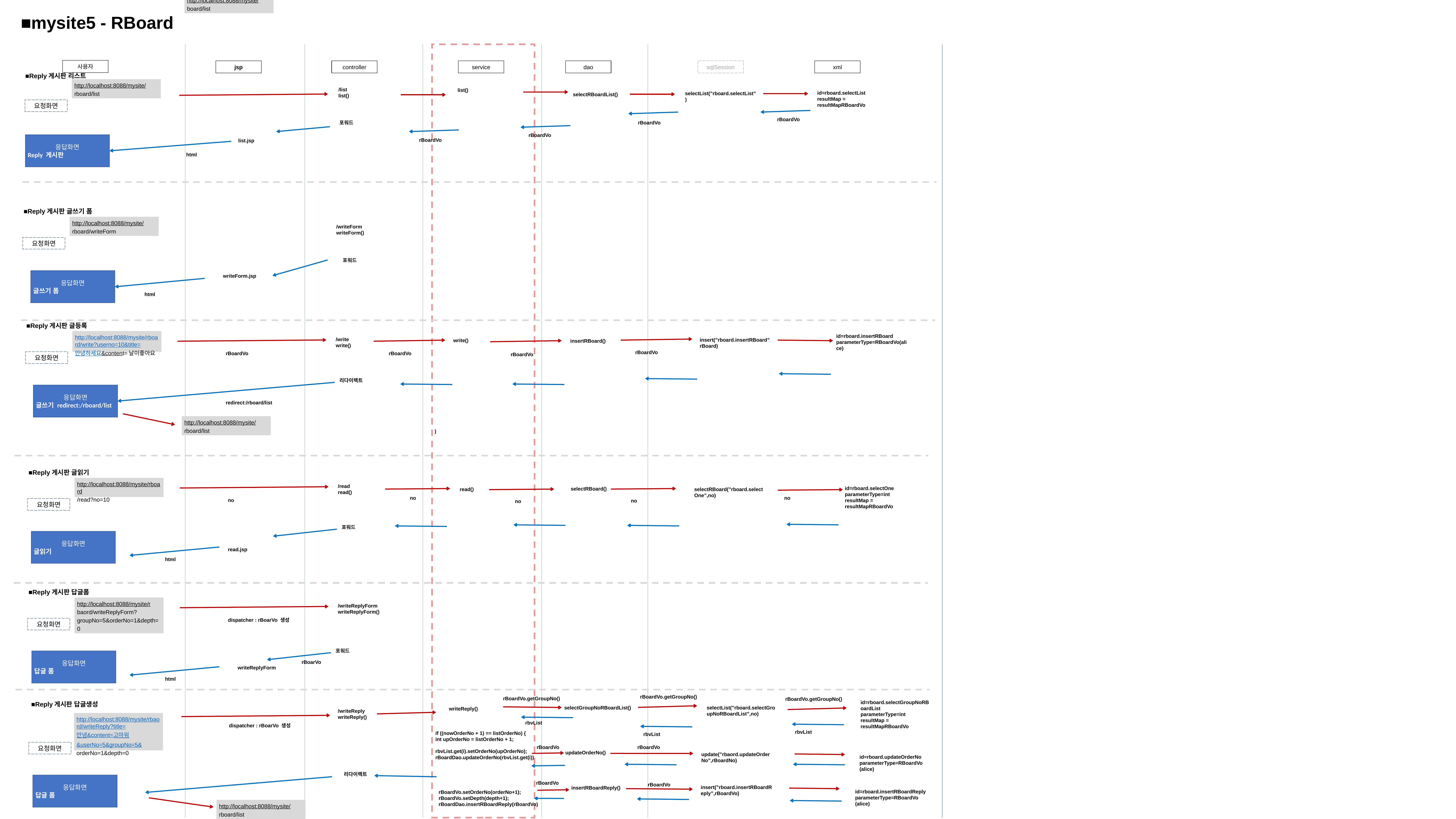

http://localhost:8088/mysite/board/list
■Reply게시판 리스트
http://localhost:8088/mysite/rboard/list
/list
list()
list()
id=rboard.selectList
resultMap = resultMapRBoardVo
selectList(”rboard.selectList”)
selectRBoardList()

요청화면
rBoardVo
포워드
rBoardVo
rBoardVo
응답화면
Reply 게시판
rBoardVo
list.jsp
html
■Reply게시판 글쓰기 폼
http://localhost:8088/mysite/rboard/writeForm
/writeForm
writeForm()
요청화면
포워드
응답화면
글쓰기 폼
writeForm.jsp
html
■Reply게시판 글등록
http://localhost:8088/mysite/rboard/write?userno=10&title=안녕하세요&content=날이좋아요
id=rboard.insertRBoard
parameterType=RBoardVo(alice)

/write
write()
insert(”rboard.insertRBoard”rBoard)
write()
insertRBoard()
rBoardVo
rBoardVo
rBoardVo
rBoardVo
요청화면
리다이렉트
응답화면
글쓰기 redirect:/rboard/list
redirect:/rboard/list
http://localhost:8088/mysite/rboard/list
■Reply게시판 글읽기
http://localhost:8088/mysite/rboard/read?no=10
/read
read()
id=rboard.selectOne
parameterType=int
resultMap = resultMapRBoardVo
selectRBoard()
read()
selectRBoard(”rboard.selectOne”,no)
no
no
no
no
no
요청화면
포워드
응답화면
글읽기
read.jsp
html
■Reply게시판 답글폼
http://localhost:8088/mysite/rbaord/writeReplyForm?groupNo=5&orderNo=1&depth=0
/writeReplyForm
writeReplyForm()
dispatcher : rBoarVo 생성
요청화면
포워드
응답화면
답글 폼
rBoarVo
writeReplyForm
html
rBoardVo.getGroupNo()
rBoardVo.getGroupNo()
rBoardVo.getGroupNo()
id=rboard.selectGroupNoRBoardList
parameterType=int
resultMap = resultMapRBoardVo
■Reply게시판 답글생성
selectGroupNoRBoardList()
selectList(”rboard.selectGroupNoRBoardList”,no)
writeReply()
/writeReply
writeReply()
http://localhost:8088/mysite/rbaord/writeReply?title=안녕&content=고마워&userNo=5&groupNo=5&
orderNo=1&depth=0
rbvList
dispatcher : rBoarVo 생성
rbvList
if ((nowOrderNo + 1) == listOrderNo) {
int upOrderNo = listOrderNo + 1;

rbvList.get(i).setOrderNo(upOrderNo);
rBoardDao.updateOrderNo(rbvList.get(i))
rbvList
요청화면
rBoardVo
rBoardVo
updateOrderNo()
update(”rbaord.updateOrderNo”,rBoardNo)
id=rboard.updateOrderNo
parameterType=RBoardVo
(alice)
리다이렉트
응답화면
답글 폼
rBoardVo
rBoardVo
insert(”rboard.insertRBoardReply”,rBoardVo)
insertRBoardReply()
id=rboard.insertRBoardReply
parameterType=RBoardVo
(alice)
rBoardVo.setOrderNo(orderNo+1);
rBoardVo.setDepth(depth+1);
rBoardDao.insertRBoardReply(rBoardVo)
http://localhost:8088/mysite/rboard/list
■mysite5 - RBoard
)
사용자
jsp
controller
service
dao
sqlSession
xml
deleteForm.jsp